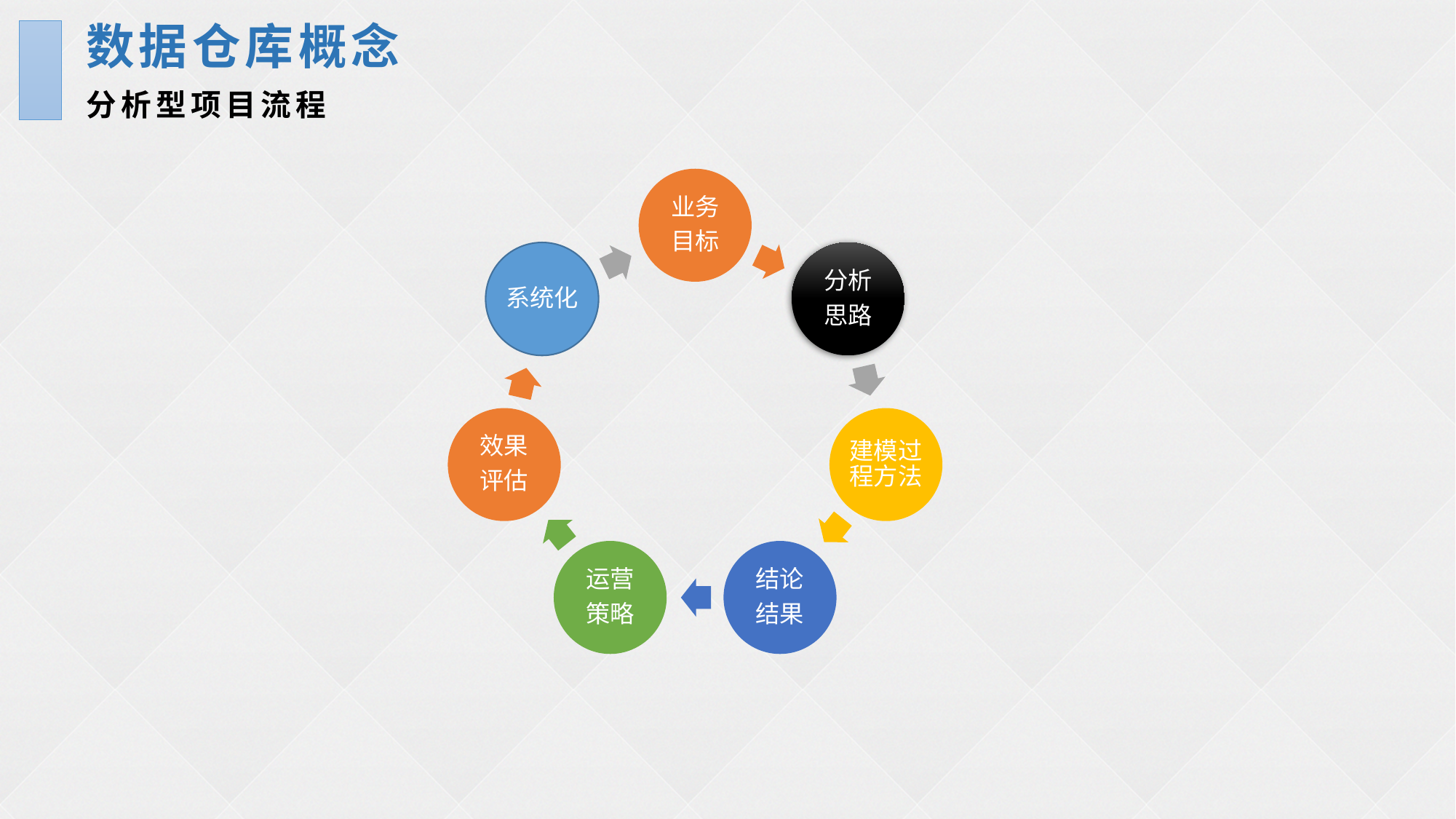

数据仓库概念

分析型项目流程
业务
目标

分析
思路

建模过程方法

结论
结果

运营
策略

效果
评估

系统化